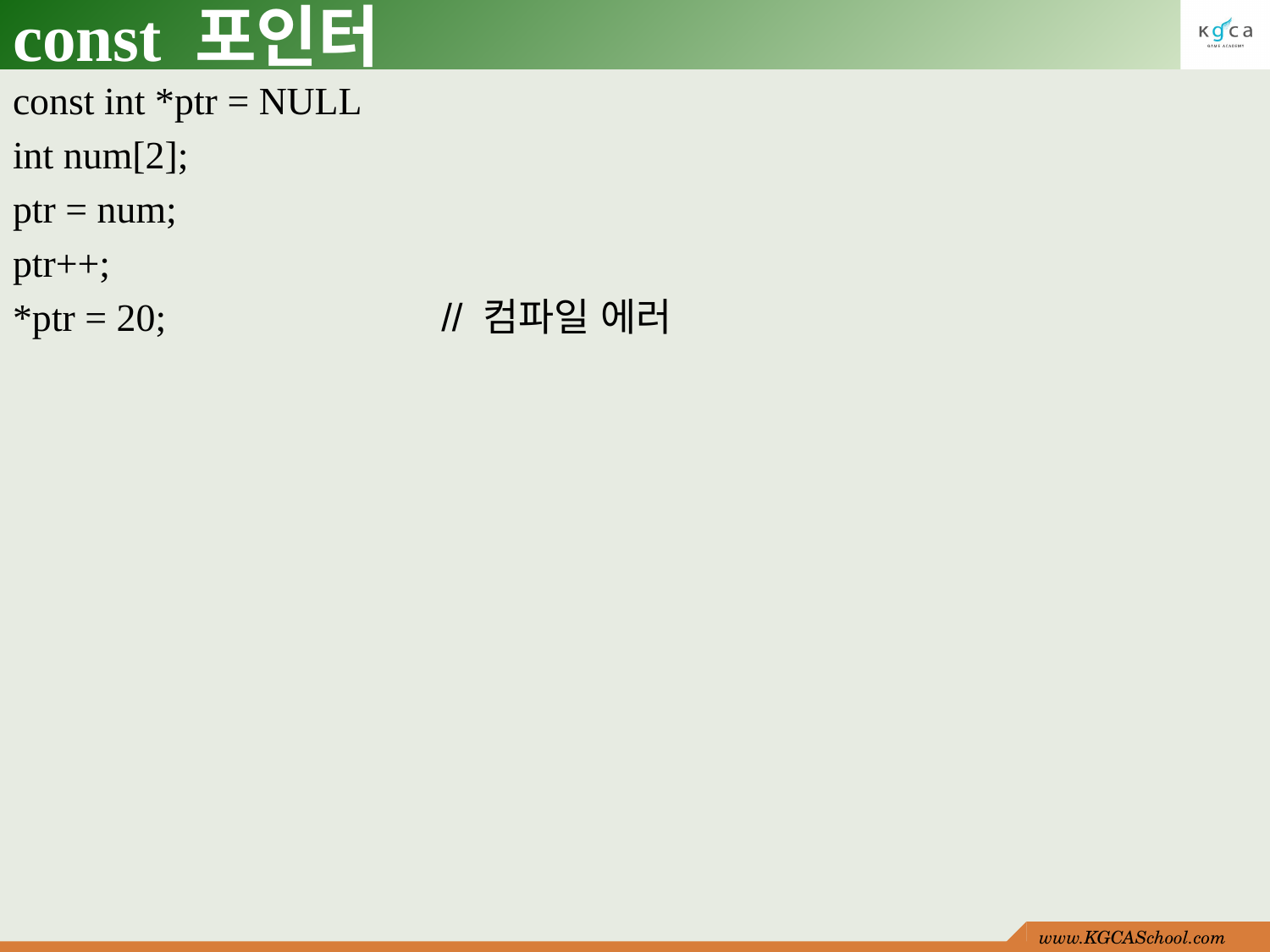

# const 포인터
const int *ptr = NULL
int num[2];
ptr = num;
ptr++;
*ptr = 20;			// 컴파일 에러